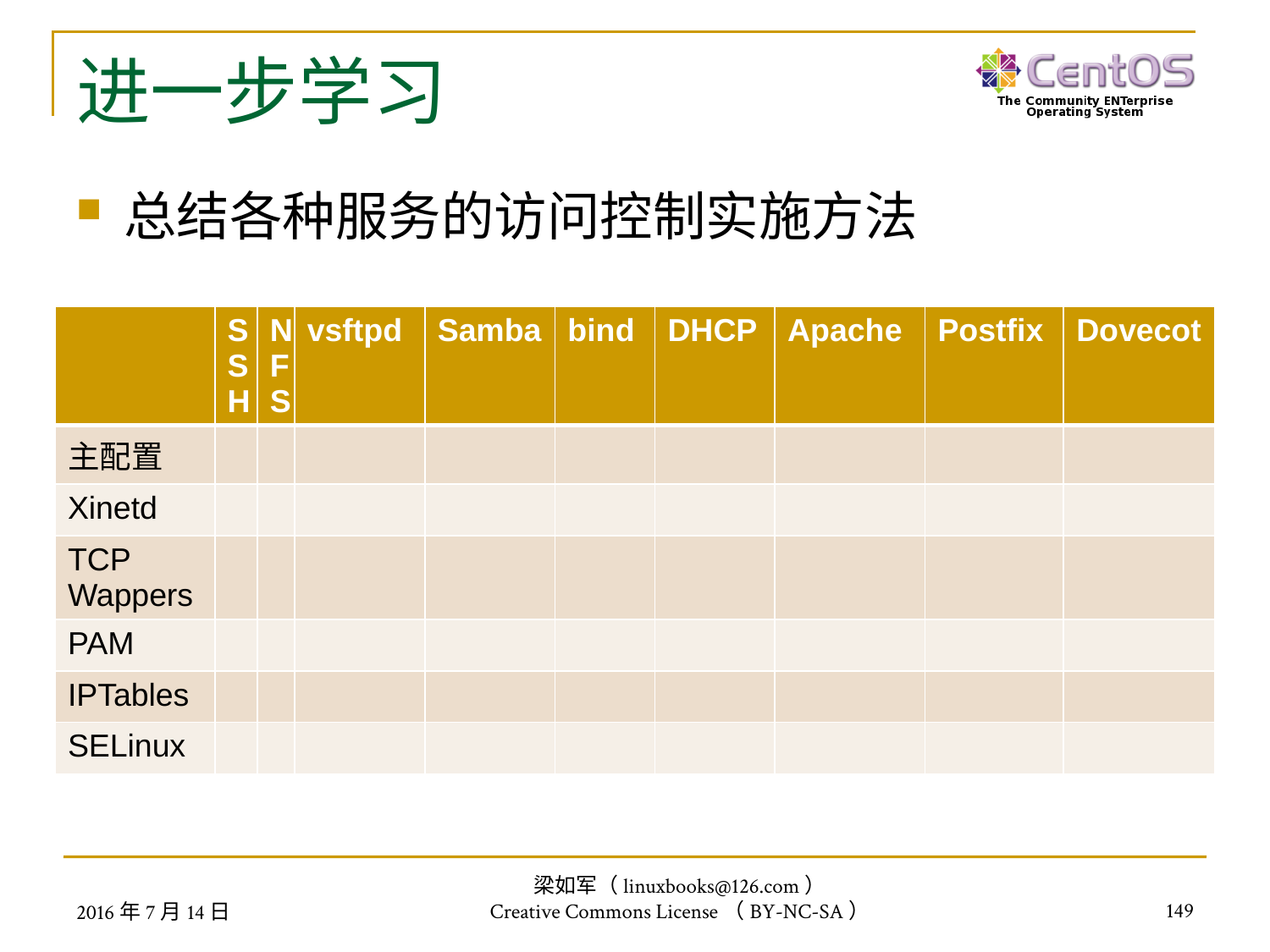

# 进一步学习
总结各种服务的访问控制实施方法
|  | SSH | NFS | vsftpd | Samba | bind | DHCP | Apache | Postfix | Dovecot |
| --- | --- | --- | --- | --- | --- | --- | --- | --- | --- |
| 主配置 |  |  |  |  |  |  |  |  |  |
| Xinetd |  |  |  |  |  |  |  |  |  |
| TCP Wappers |  |  |  |  |  |  |  |  |  |
| PAM |  |  |  |  |  |  |  |  |  |
| IPTables |  |  |  |  |  |  |  |  |  |
| SELinux |  |  |  |  |  |  |  |  |  |
梁如军（linuxbooks@126.com）
Creative Commons License（BY-NC-SA）
2016年7月14日
149